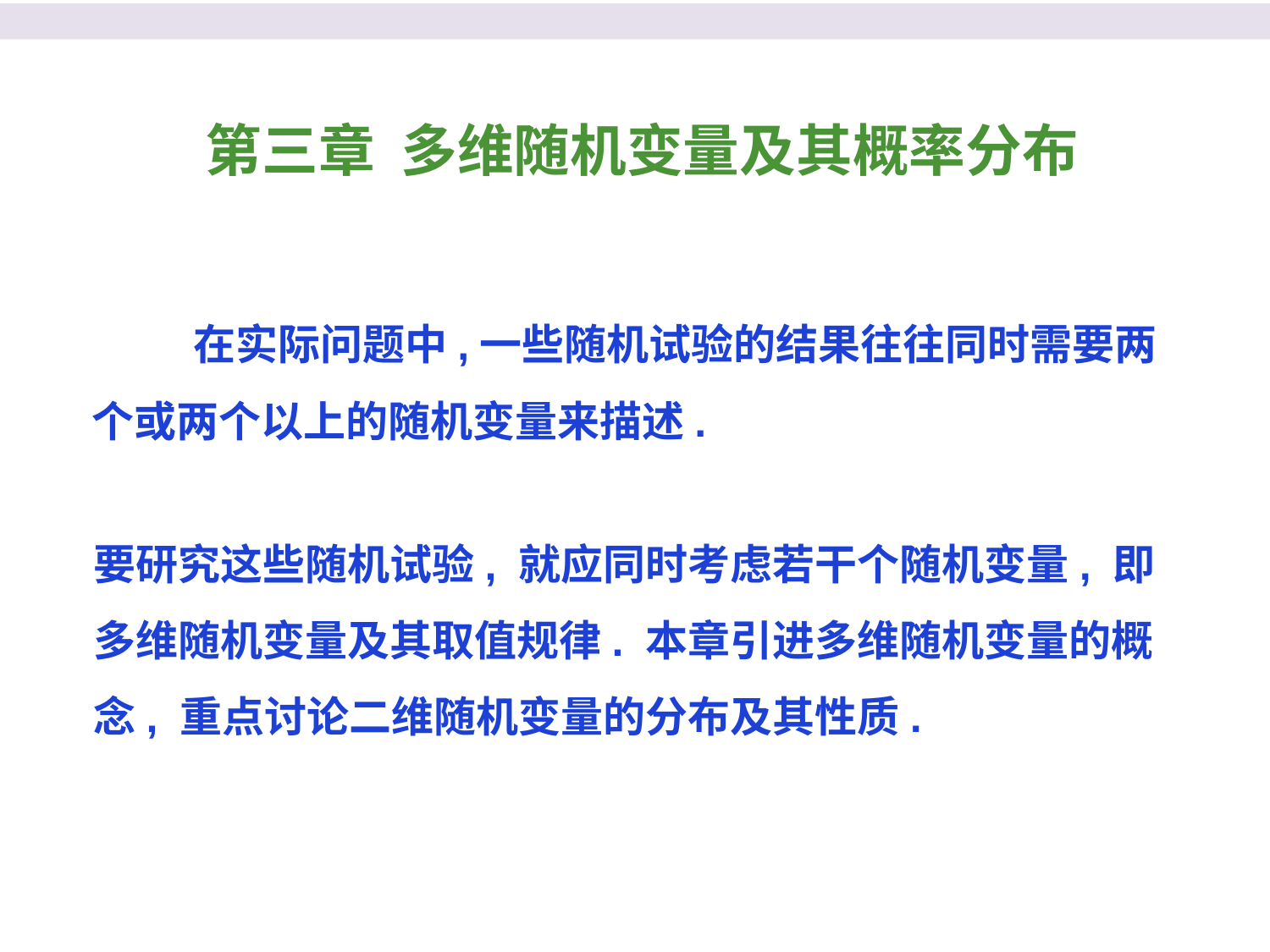

第三章  多维随机变量及其概率分布
        在实际问题中,一些随机试验的结果往往同时需要两个或两个以上的随机变量来描述.
要研究这些随机试验, 就应同时考虑若干个随机变量, 即多维随机变量及其取值规律. 本章引进多维随机变量的概念, 重点讨论二维随机变量的分布及其性质.